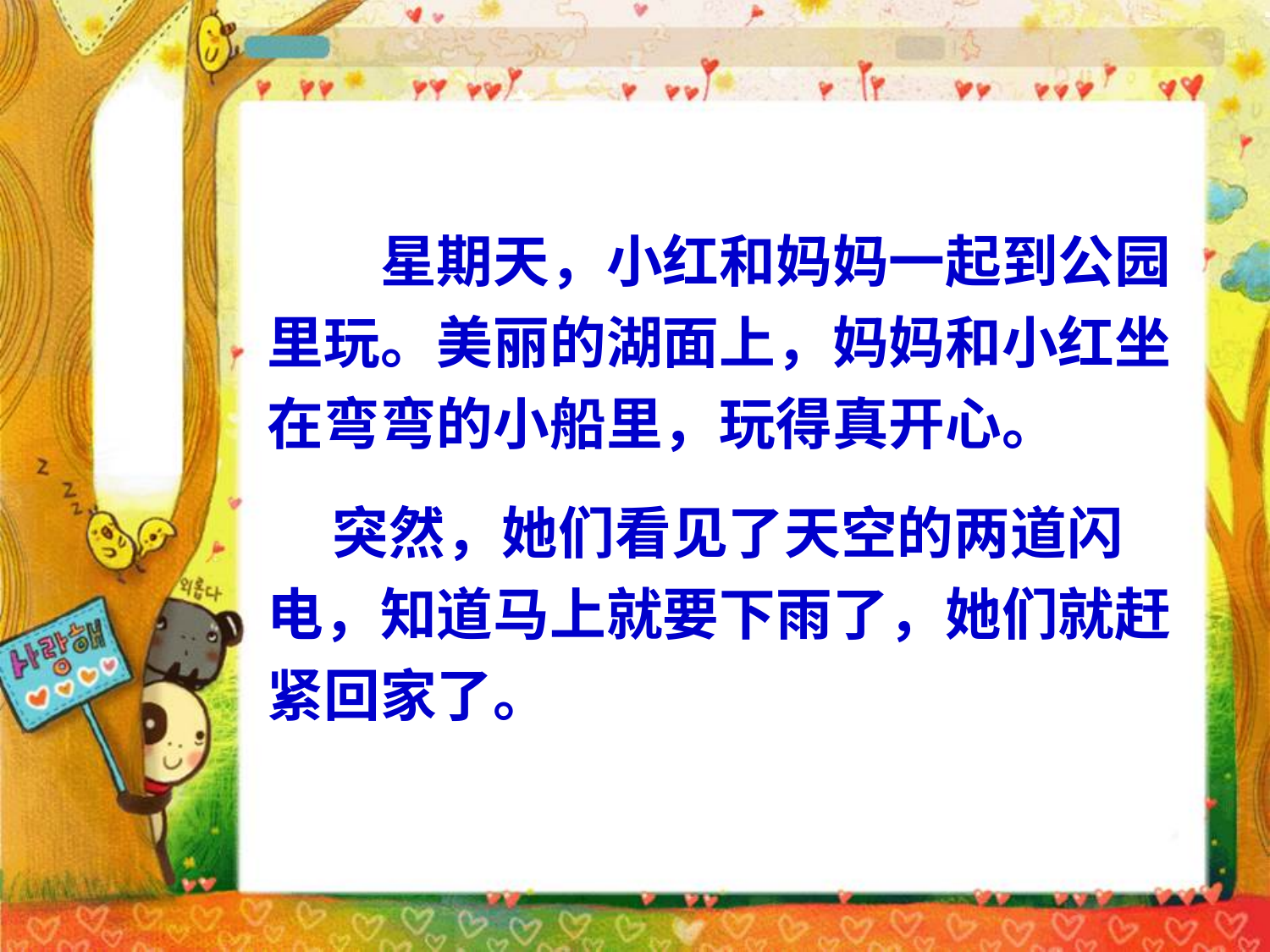

星期天，小红和妈妈一起到公园里玩。美丽的湖面上，妈妈和小红坐在弯弯的小船里，玩得真开心。
    突然，她们看见了天空的两道闪电，知道马上就要下雨了，她们就赶紧回家了。